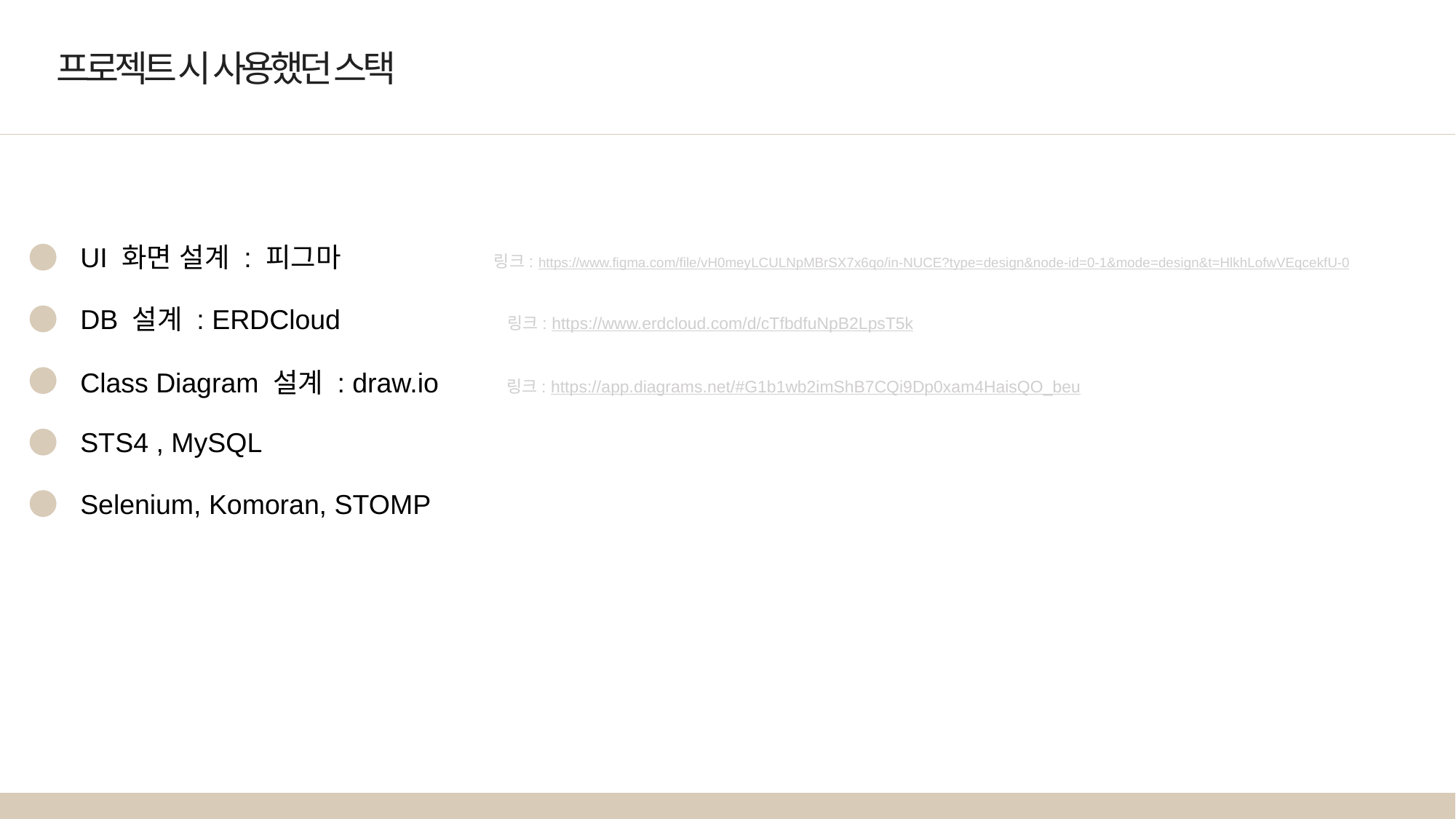

프로젝트 시 사용했던 스택
UI 화면 설계 : 피그마                    링크: https://www.figma.com/file/vH0meyLCULNpMBrSX7x6qo/in-NUCE?type=design&node-id=0-1&mode=design&t=HlkhLofwVEqcekfU-0

DB 설계 : ERDCloud                     링크: https://www.erdcloud.com/d/cTfbdfuNpB2LpsT5k

Class Diagram 설계 : draw.io        링크: https://app.diagrams.net/#G1b1wb2imShB7CQi9Dp0xam4HaisQO_beu

STS4 , MySQL

Selenium, Komoran, STOMP